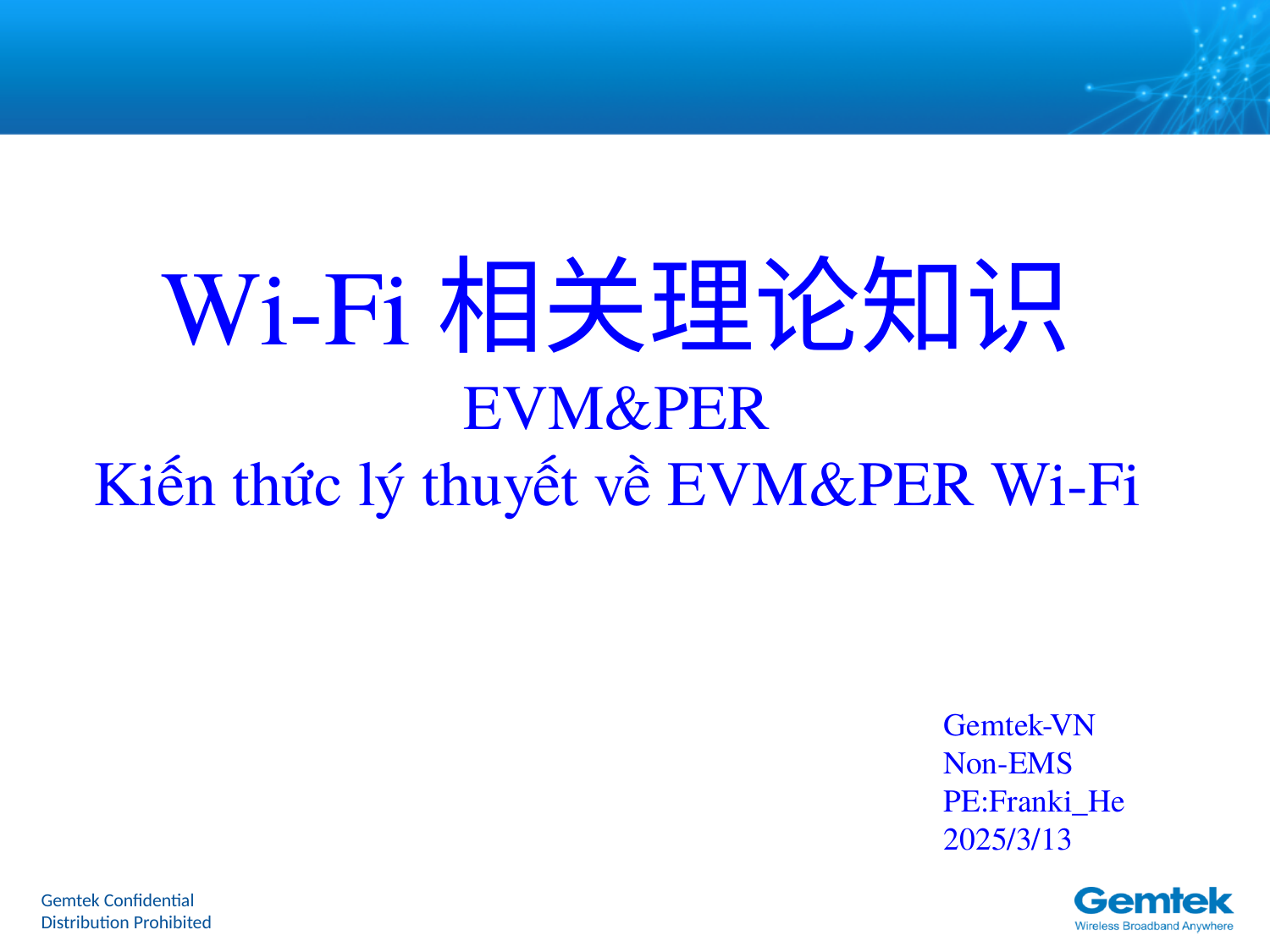

Wi-Fi相关理论知识
EVM&PER
Kiến thức lý thuyết về EVM&PER Wi-Fi
Gemtek-VN
Non-EMS
PE:Franki_He
2025/3/13